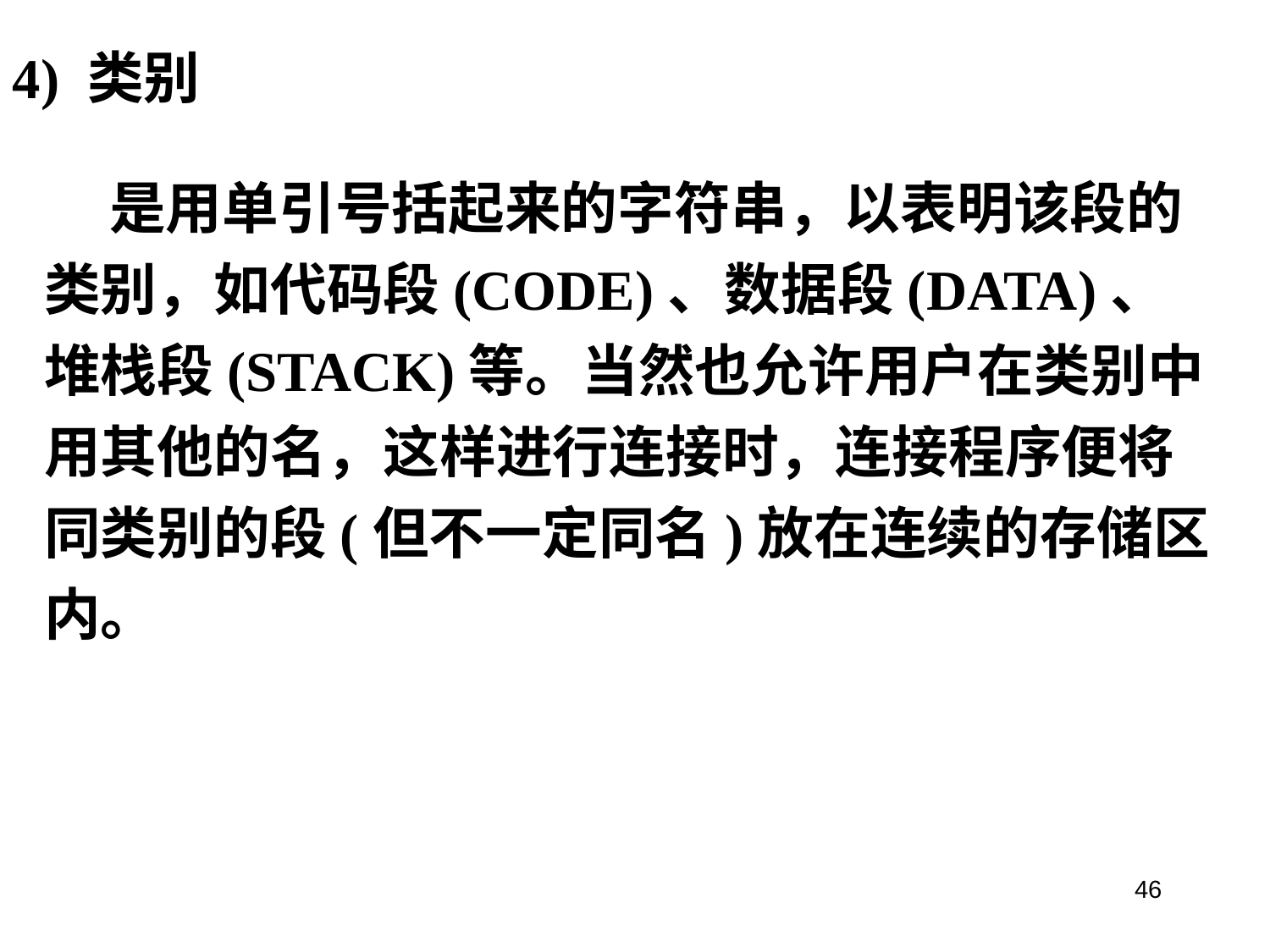

4) 类别
    是用单引号括起来的字符串，以表明该段的类别，如代码段(CODE)、数据段(DATA)、堆栈段(STACK)等。当然也允许用户在类别中用其他的名，这样进行连接时，连接程序便将同类别的段(但不一定同名)放在连续的存储区内。
46